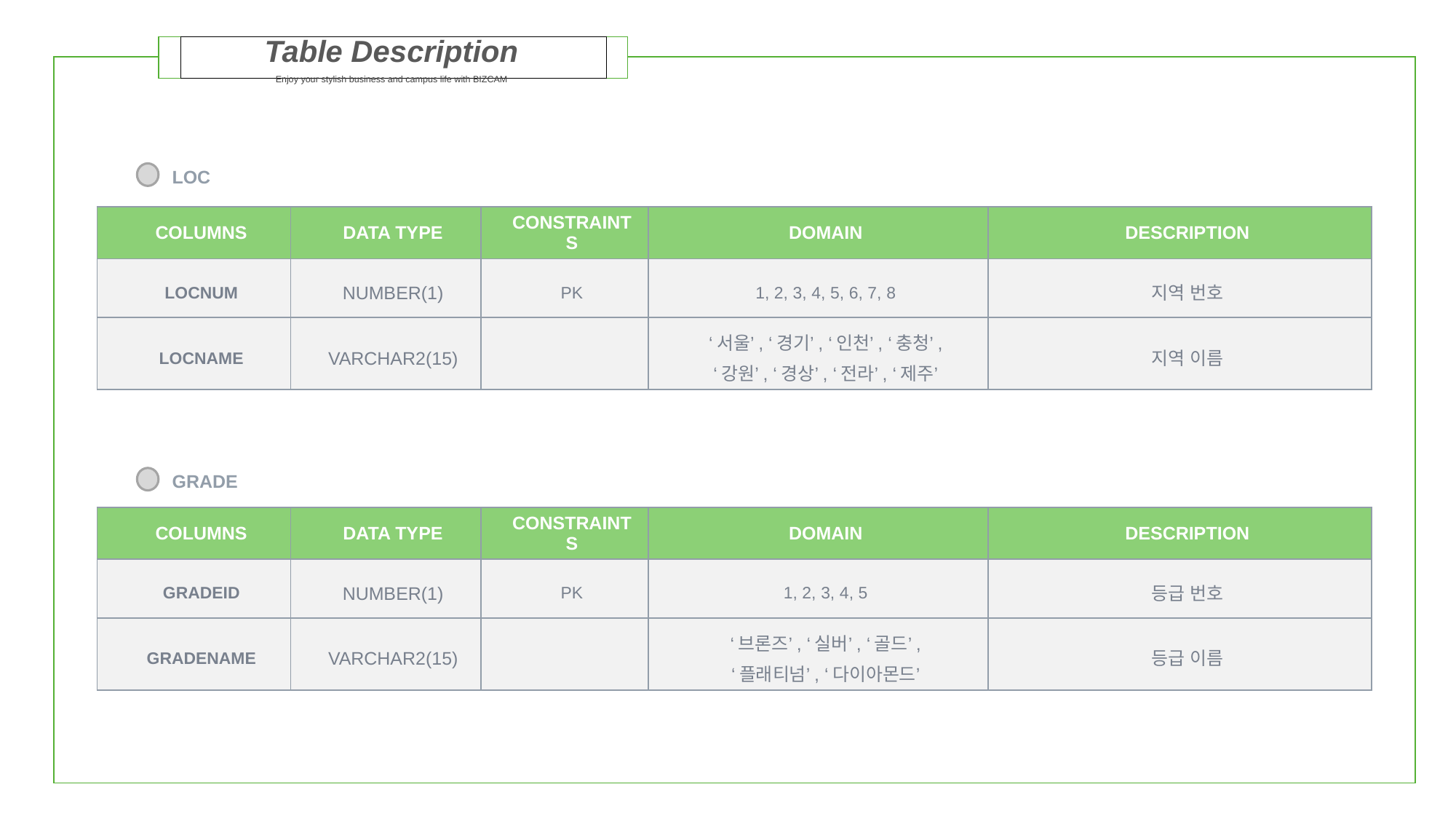

Table Description
Enjoy your stylish business and campus life with BIZCAM
|  |  |  |
| --- | --- | --- |

LOC

| COLUMNS | DATA TYPE | CONSTRAINTS | DOMAIN | DESCRIPTION |
| --- | --- | --- | --- | --- |
| LOCNUM | NUMBER(1) | PK | 1, 2, 3, 4, 5, 6, 7, 8 | 지역 번호 |
| LOCNAME | VARCHAR2(15) |  | ‘서울’, ‘경기’, ‘인천’, ‘충청’, ‘강원’, ‘경상’, ‘전라’, ‘제주’ | 지역 이름 |
GRADE

| COLUMNS | DATA TYPE | CONSTRAINTS | DOMAIN | DESCRIPTION |
| --- | --- | --- | --- | --- |
| GRADEID | NUMBER(1) | PK | 1, 2, 3, 4, 5 | 등급 번호 |
| GRADENAME | VARCHAR2(15) |  | ‘브론즈’, ‘실버’, ‘골드’, ‘플래티넘’, ‘다이아몬드’ | 등급 이름 |